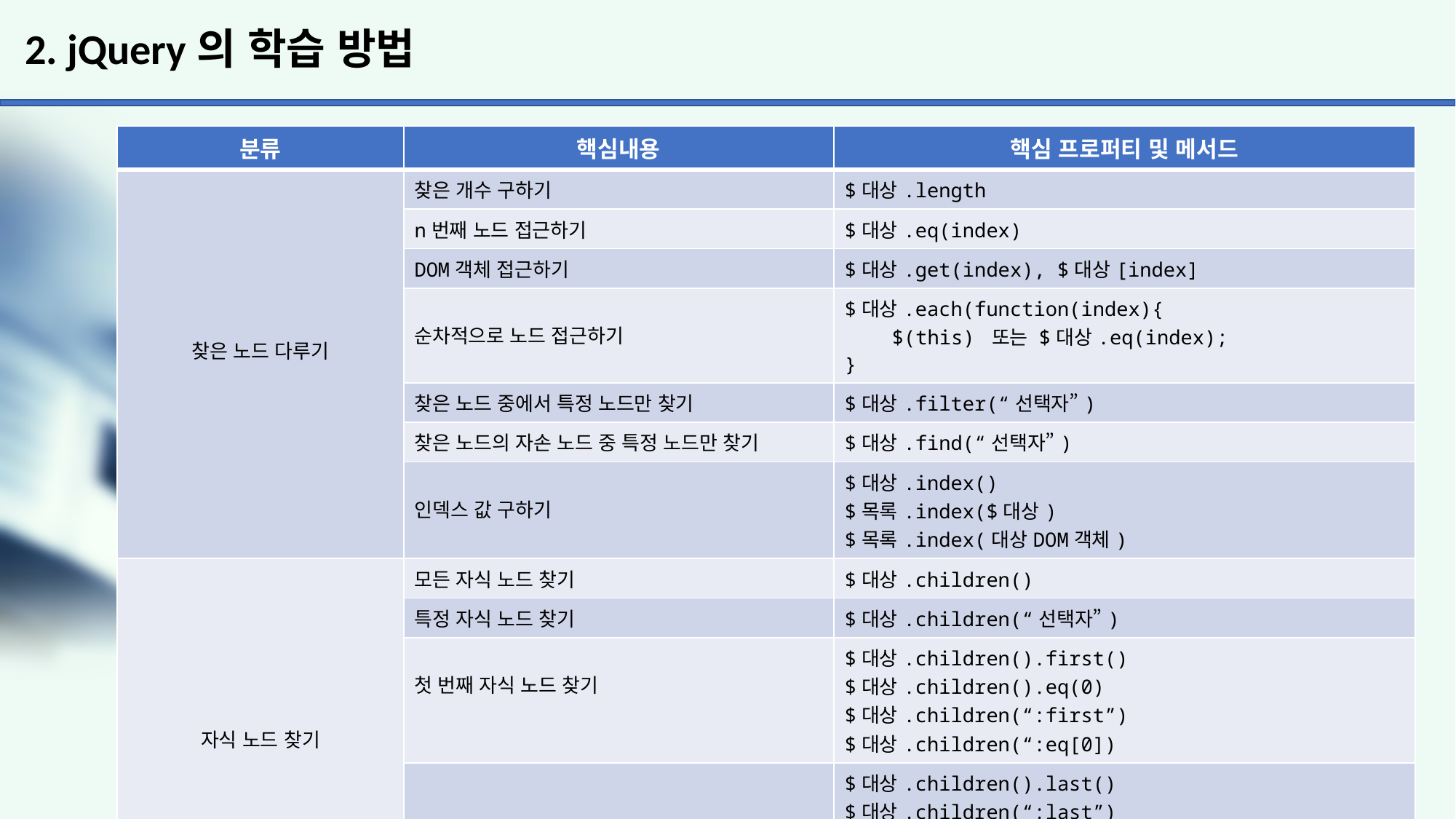

# 2. jQuery의 학습 방법
| 분류 | 핵심내용 | 핵심 프로퍼티 및 메서드 |
| --- | --- | --- |
| 찾은 노드 다루기 | 찾은 개수 구하기 | $대상.length |
|  | n번째 노드 접근하기 | $대상.eq(index) |
|  | DOM객체 접근하기 | $대상.get(index), $대상[index] |
|  | 순차적으로 노드 접근하기 | $대상.each(function(index){ $(this) 또는 $대상.eq(index); } |
|  | 찾은 노드 중에서 특정 노드만 찾기 | $대상.filter(“선택자”) |
|  | 찾은 노드의 자손 노드 중 특정 노드만 찾기 | $대상.find(“선택자”) |
|  | 인덱스 값 구하기 | $대상.index() $목록.index($대상) $목록.index(대상DOM객체) |
| 자식 노드 찾기 | 모든 자식 노드 찾기 | $대상.children() |
|  | 특정 자식 노드 찾기 | $대상.children(“선택자”) |
|  | 첫 번째 자식 노드 찾기 | $대상.children().first() $대상.children().eq(0) $대상.children(“:first”) $대상.children(“:eq[0]) |
|  | 마지막 번째 자식 노드 찾기 | $대상.children().last() $대상.children(“:last”) $대상.children().eq($대상.children().length-1) $대상.children().eq(-1) $대상.children(“:eq(-1)”) |